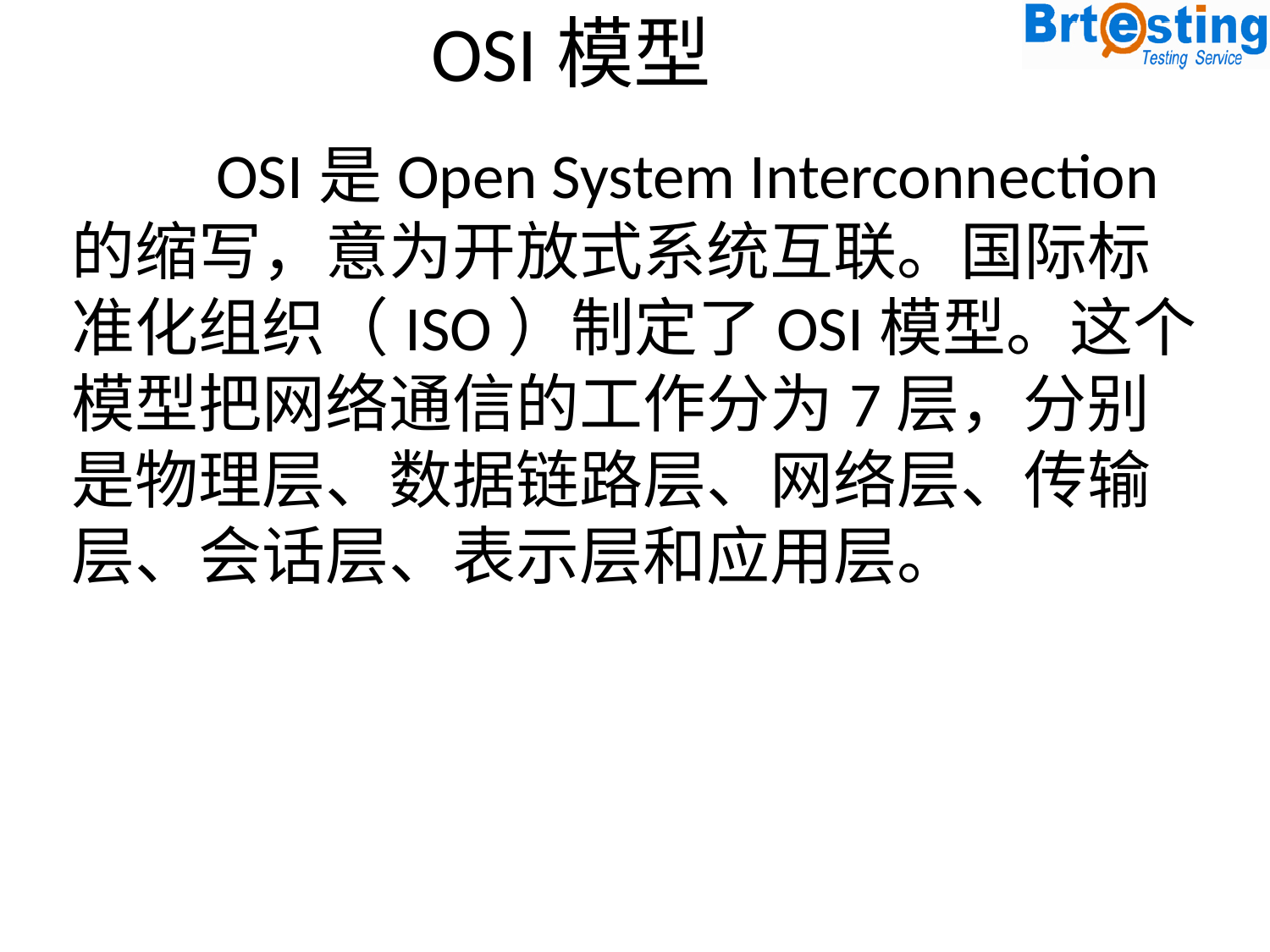

# OSI模型
          OSI是Open System Interconnection的缩写，意为开放式系统互联。国际标准化组织（ISO）制定了OSI模型。这个模型把网络通信的工作分为7层，分别是物理层、数据链路层、网络层、传输层、会话层、表示层和应用层。